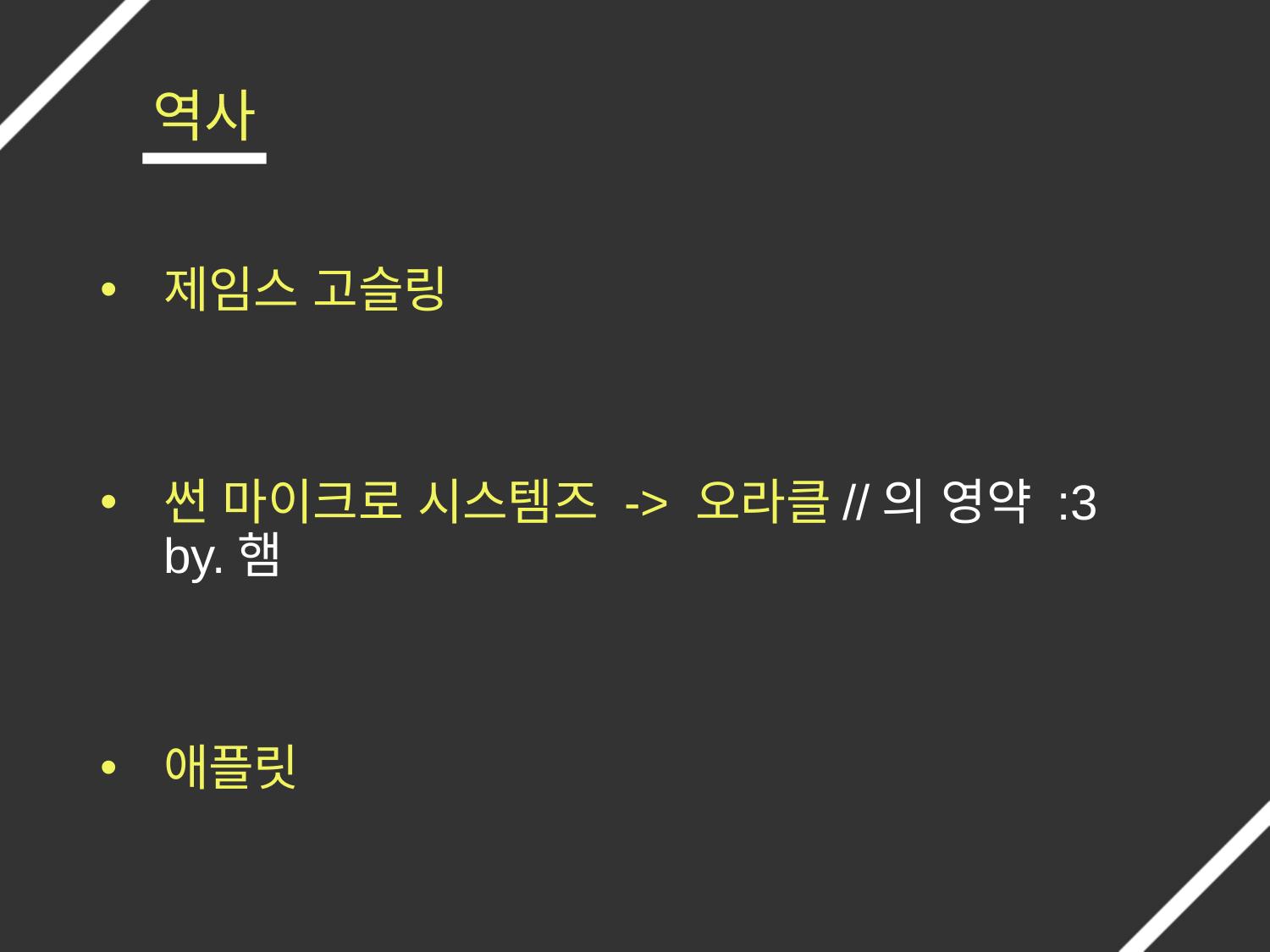

# 역사
제임스 고슬링

썬 마이크로 시스템즈 -> 오라클//의 영약 :3 by.햄

애플릿